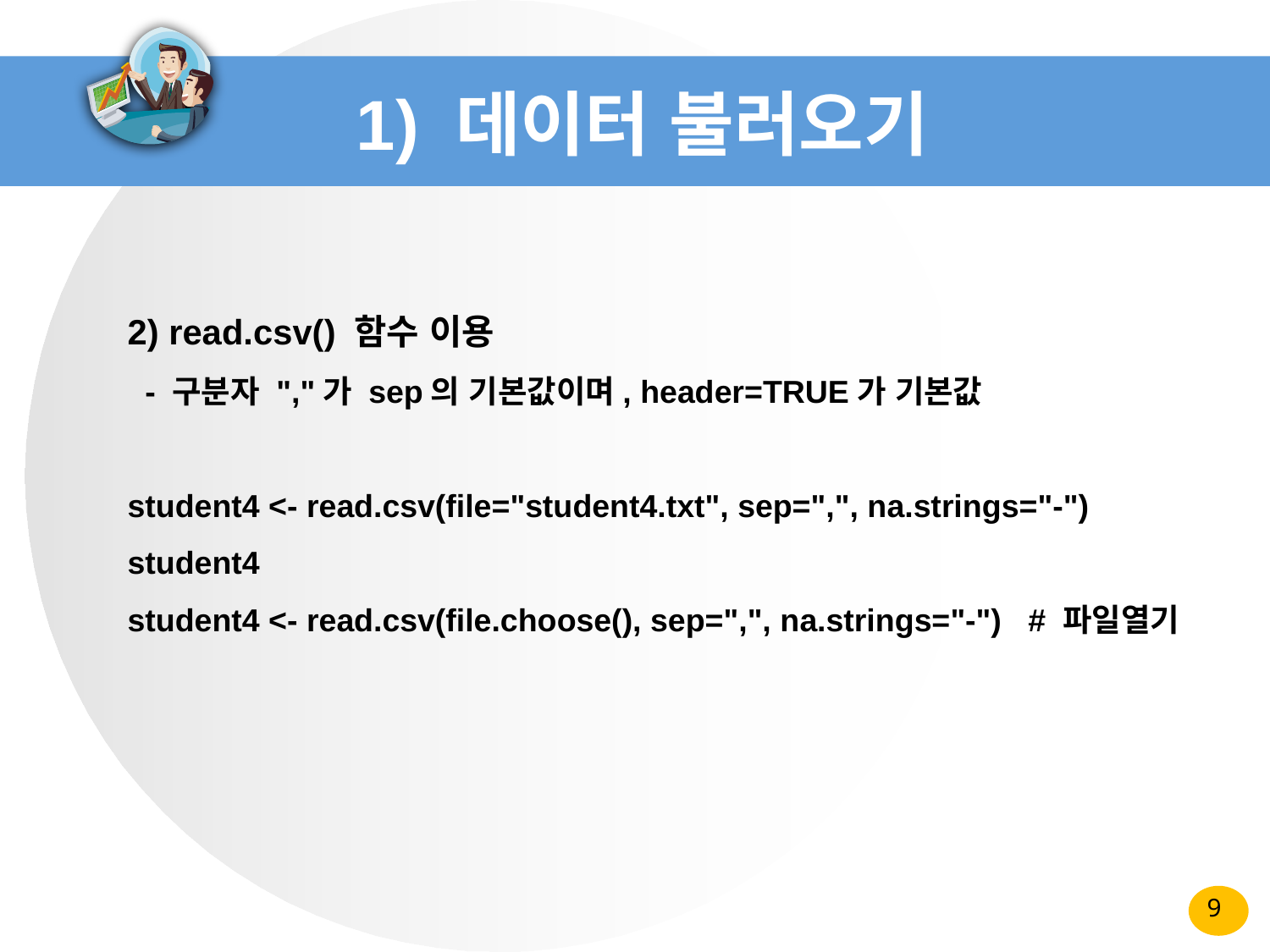

# 1) 데이터 불러오기
2) read.csv() 함수 이용
  - 구분자 ","가 sep의 기본값이며, header=TRUE가 기본값

student4 <- read.csv(file="student4.txt", sep=",", na.strings="-")
student4
student4 <- read.csv(file.choose(), sep=",", na.strings="-")   # 파일열기
9